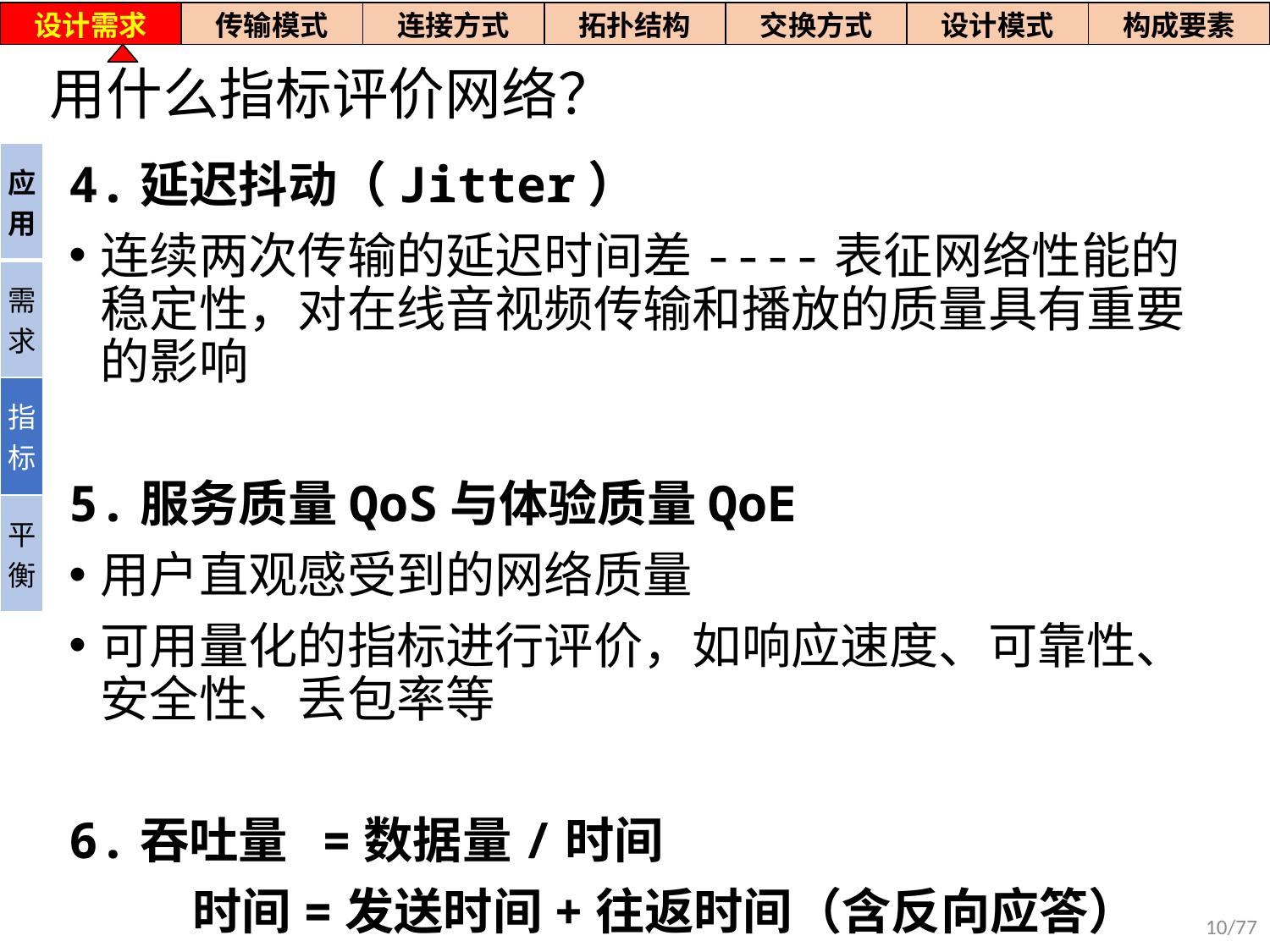

| 设计需求 | 传输模式 | 连接方式 | 拓扑结构 | 交换方式 | 设计模式 | 构成要素 |
| --- | --- | --- | --- | --- | --- | --- |

# 用什么指标评价网络？
| 应用 |
| --- |
| 需求 |
| 指标 |
| 平衡 |
4.延迟抖动（Jitter）
连续两次传输的延迟时间差----表征网络性能的稳定性，对在线音视频传输和播放的质量具有重要的影响

5.服务质量QoS与体验质量QoE
用户直观感受到的网络质量
可用量化的指标进行评价，如响应速度、可靠性、安全性、丢包率等

6.吞吐量  =数据量/时间
          时间=发送时间+往返时间（含反向应答）

10/77